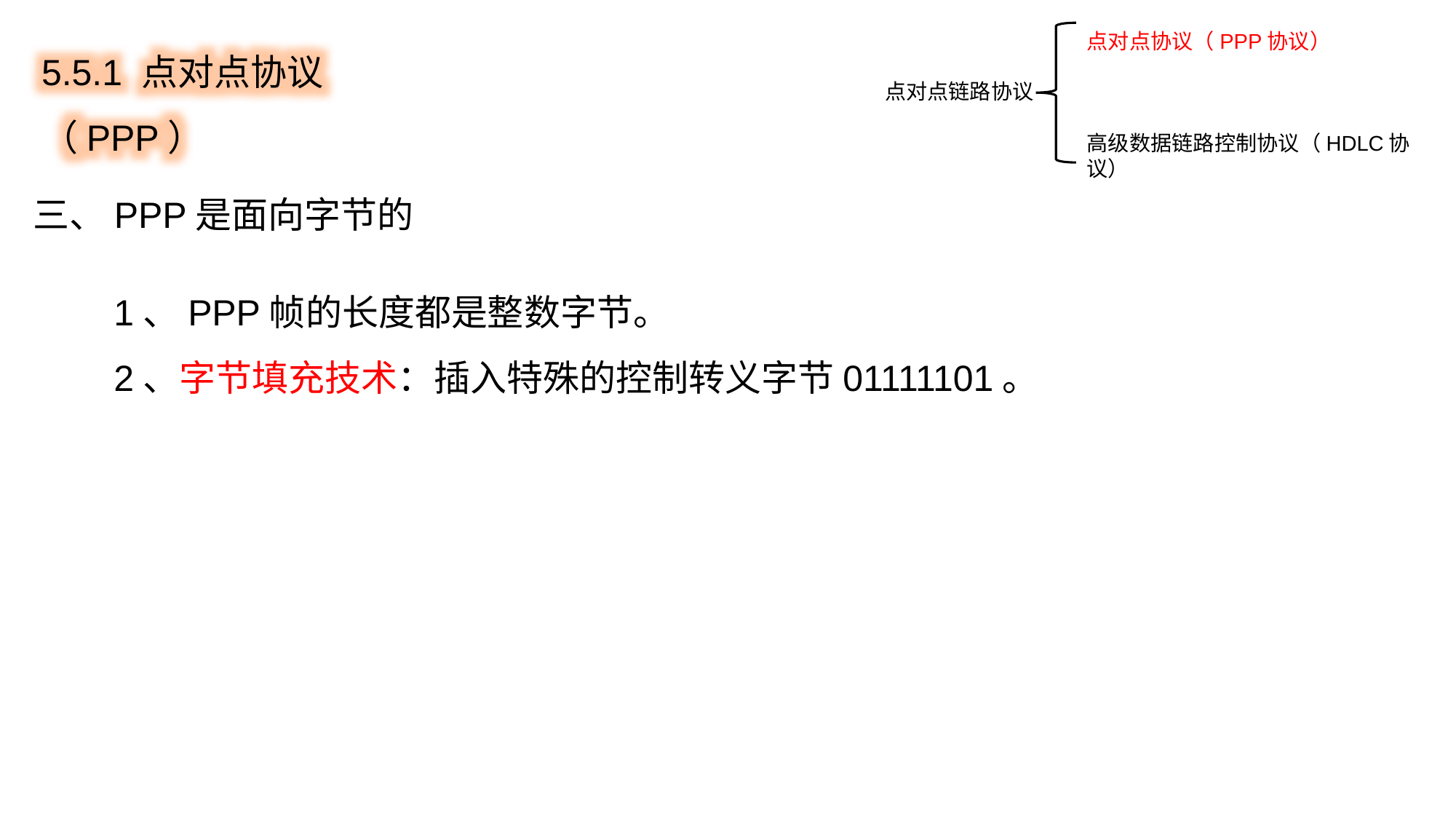

点对点协议（PPP协议）

高级数据链路控制协议（HDLC协议）
5.5.1 点对点协议（PPP）
点对点链路协议
三、PPP是面向字节的
1、PPP帧的长度都是整数字节。
2、字节填充技术：插入特殊的控制转义字节01111101。